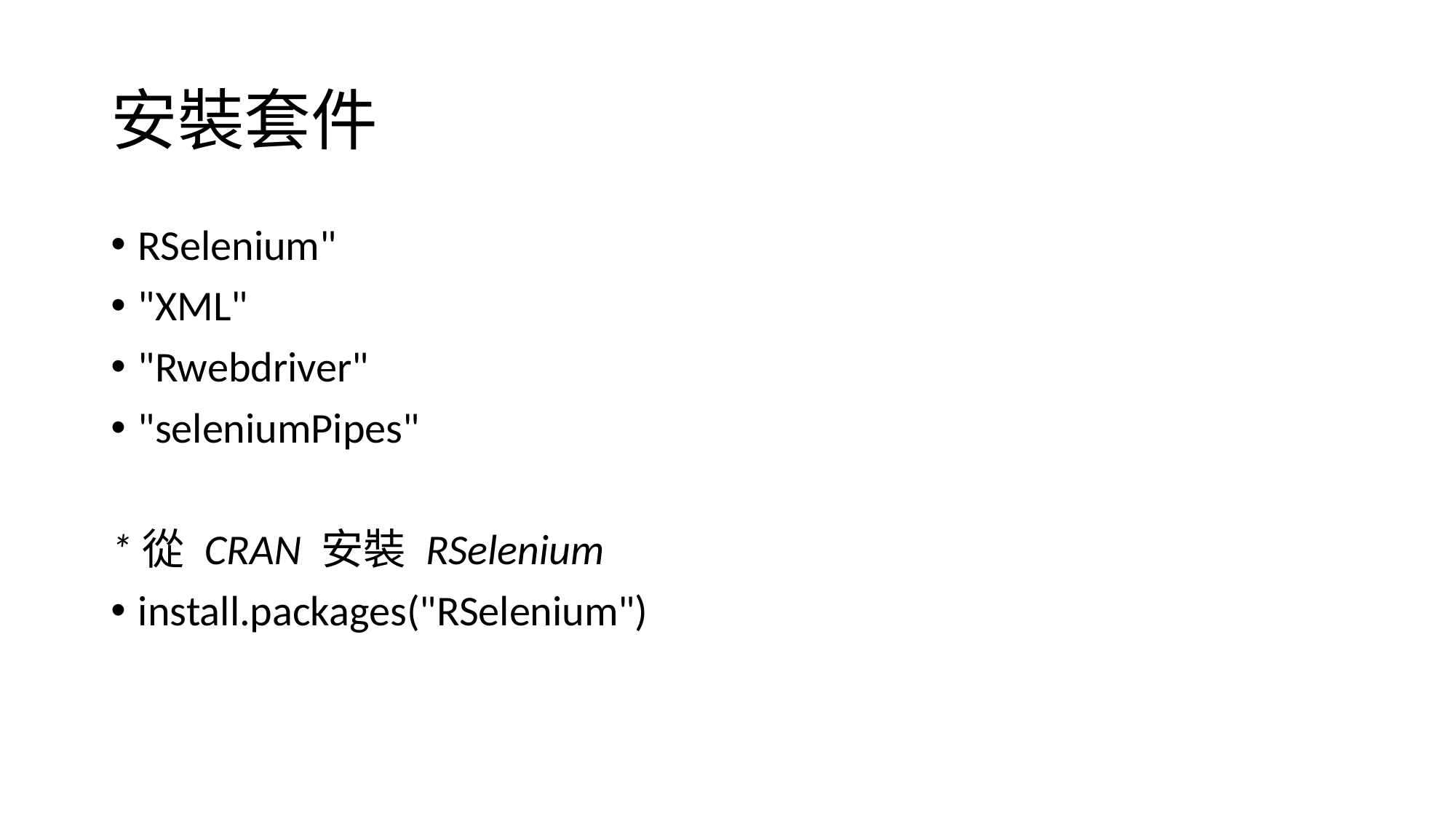

# 安裝套件
RSelenium"
"XML"
"Rwebdriver"
"seleniumPipes"

*從 CRAN 安裝 RSelenium
install.packages("RSelenium")